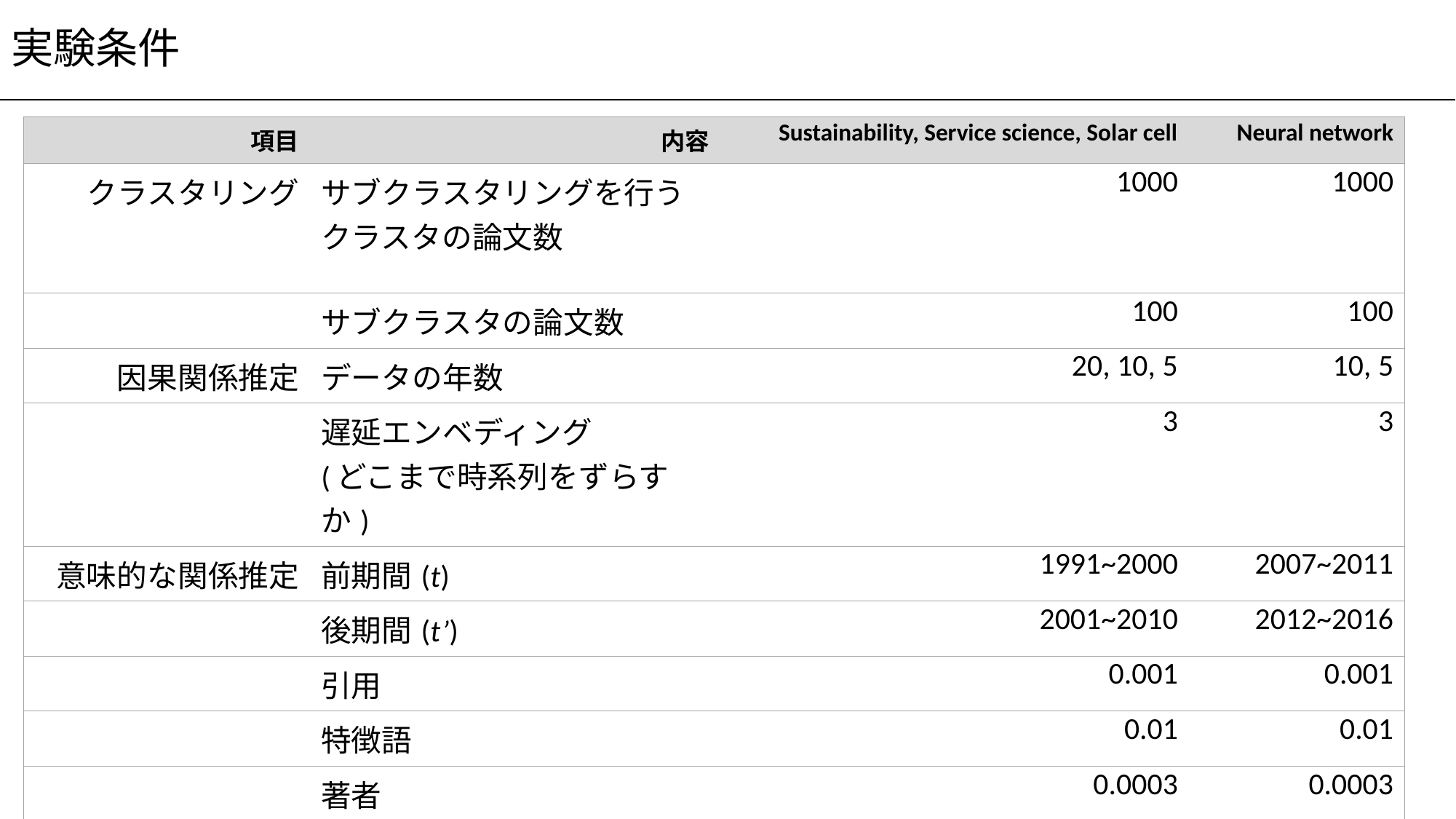

# 実験条件
| 項目 | 内容 | Sustainability, Service science, Solar cell | Neural network |
| --- | --- | --- | --- |
| クラスタリング | サブクラスタリングを行うクラスタの論文数 | 1000 | 1000 |
|  | サブクラスタの論文数 | 100 | 100 |
| 因果関係推定 | データの年数 | 20, 10, 5 | 10, 5 |
|  | 遅延エンベディング (どこまで時系列をずらすか) | 3 | 3 |
| 意味的な関係推定 | 前期間(t) | 1991~2000 | 2007~2011 |
|  | 後期間(t’) | 2001~2010 | 2012~2016 |
|  | 引用 | 0.001 | 0.001 |
|  | 特徴語 | 0.01 | 0.01 |
|  | 著者 | 0.0003 | 0.0003 |
|  | 関心増加(α) | 5 | 5 |